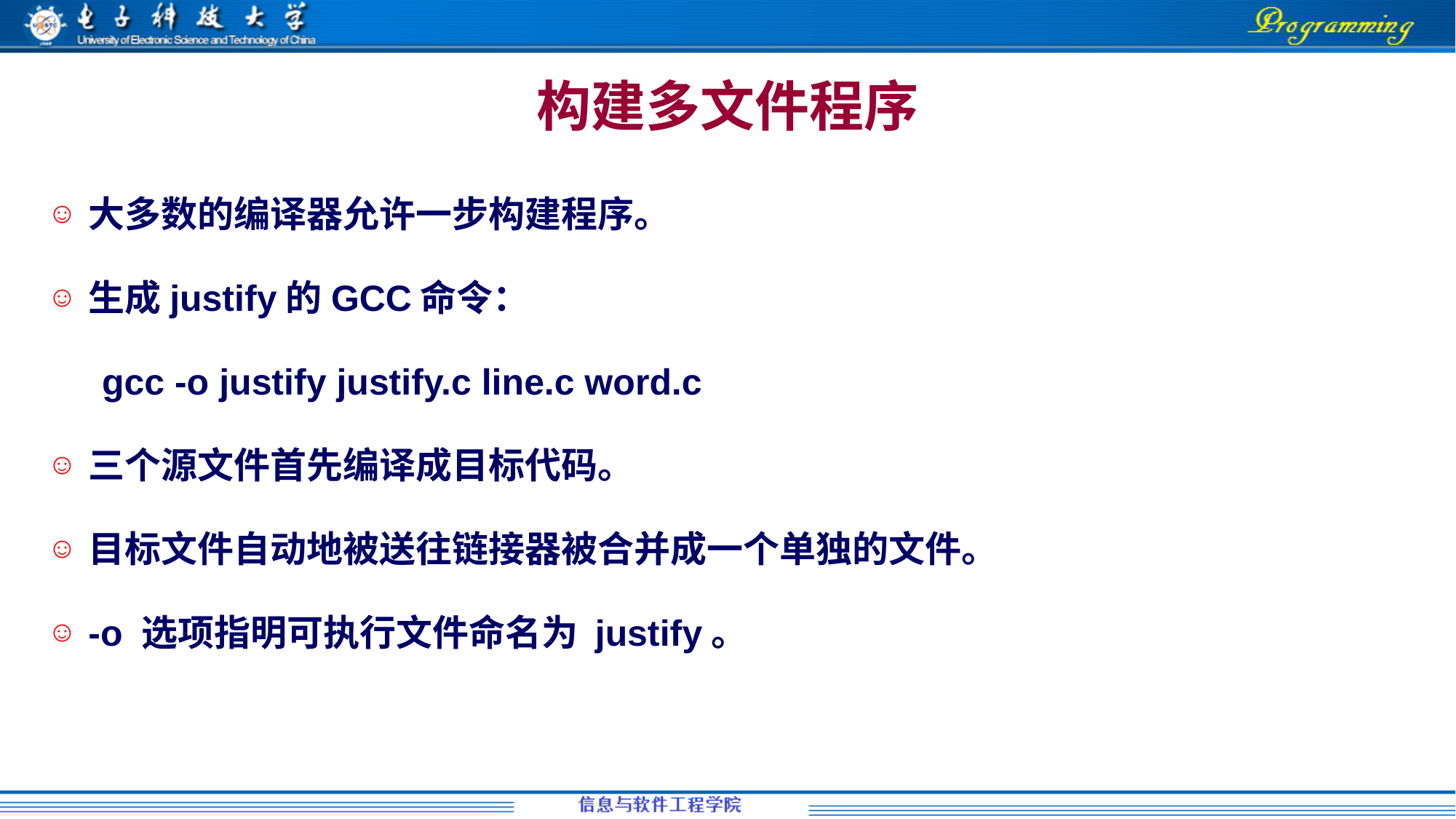

构建多文件程序
大多数的编译器允许一步构建程序。
生成justify的GCC命令：
gcc -o justify justify.c line.c word.c
三个源文件首先编译成目标代码。
目标文件自动地被送往链接器被合并成一个单独的文件。
-o 选项指明可执行文件命名为 justify。